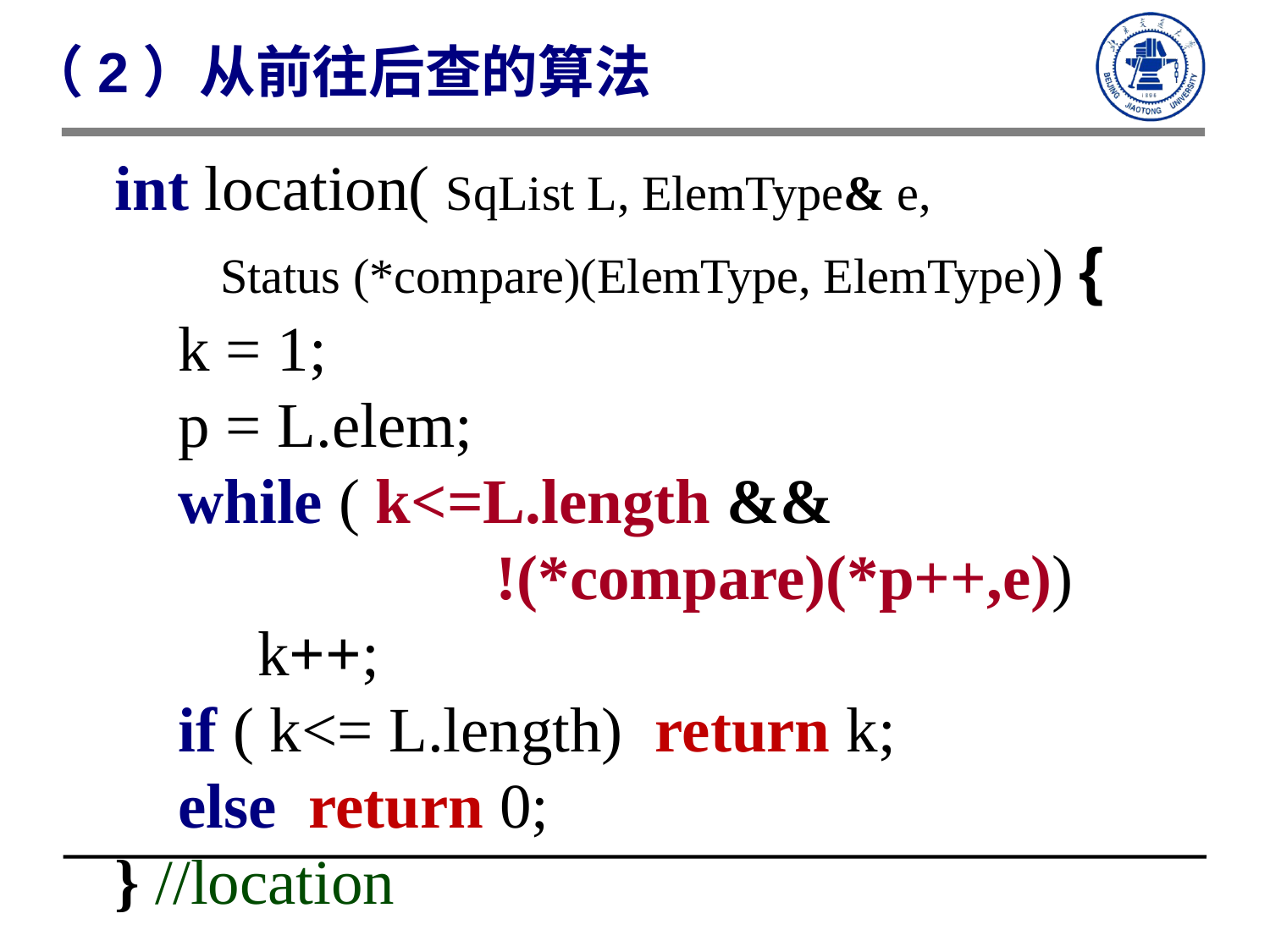

（2）从前往后查的算法
int location( SqList L, ElemType& e,
      Status (*compare)(ElemType, ElemType)) {
    k = 1;
    p = L.elem;
    while ( k<=L.length &&
                        !(*compare)(*p++,e))
         k++;
    if ( k<= L.length)  return k;
    else  return 0;
} //location